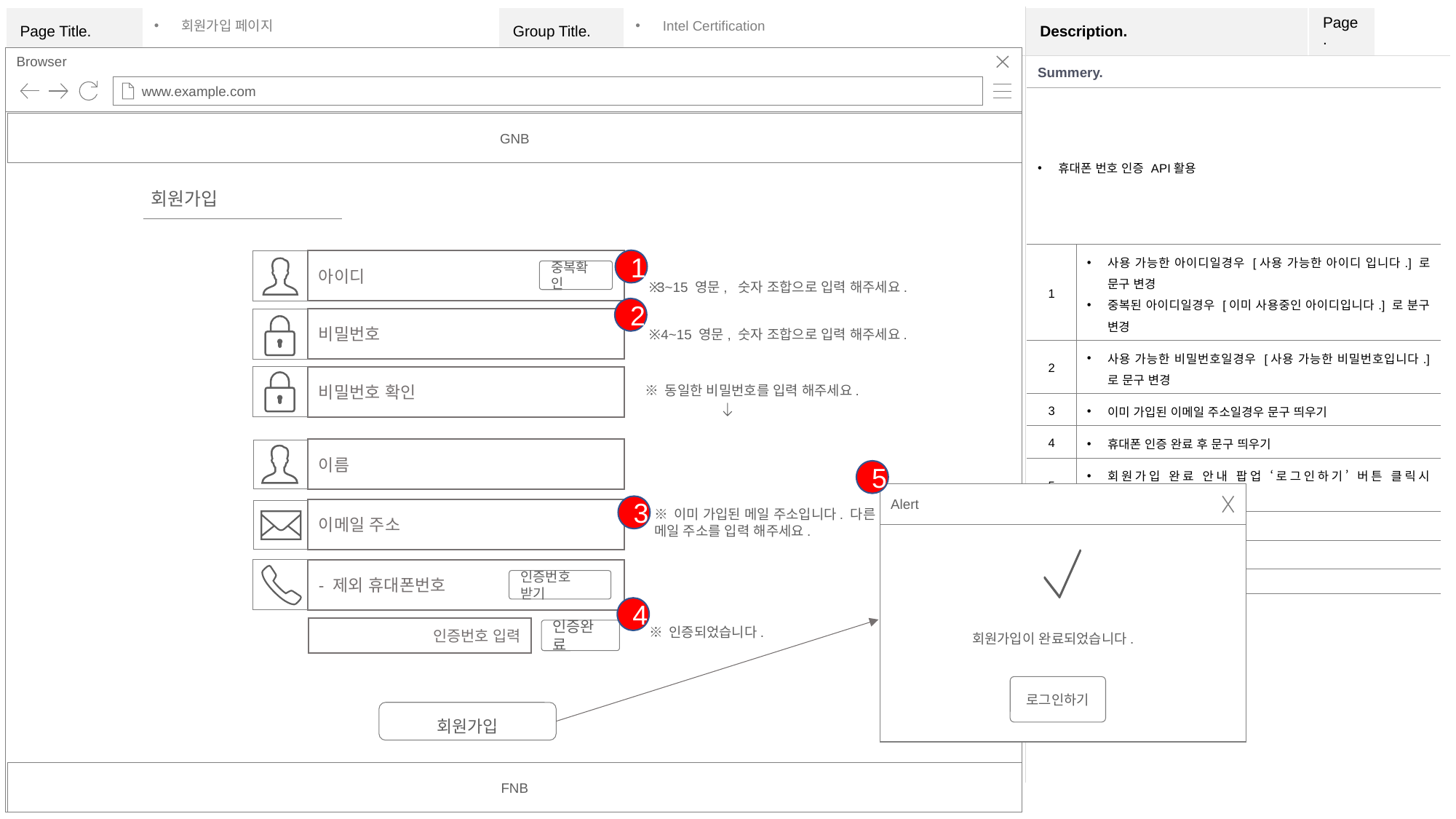

회원가입 페이지
Intel Certification
| Summery. |  |
| --- | --- |
| 휴대폰 번호 인증 API활용 |  |
| 1 | 사용 가능한 아이디일경우 [사용 가능한 아이디 입니다.] 로 문구 변경 중복된 아이디일경우 [이미 사용중인 아이디입니다.] 로 분구 변경 |
| 2 | 사용 가능한 비밀번호일경우 [사용 가능한 비밀번호입니다.] 로 문구 변경 |
| 3 | 이미 가입된 이메일 주소일경우 문구 띄우기 |
| 4 | 휴대폰 인증 완료 후 문구 띄우기 |
| 5 | 회원가입 완료 안내 팝업 ‘로그인하기’ 버튼 클릭시 로그인화면으로 돌아감 |
| 6 |  |
| 7 |  |
|  |  |
GNB
회원가입
1

아이디

중복확인
※3~15 영문,  숫자 조합으로 입력 해주세요.
2

비밀번호

※ 4~15 영문, 숫자 조합으로 입력 해주세요.

비밀번호 확인

※ 동일한 비밀번호를 입력 해주세요.

이름

5
Alert

회원가입이 완료되었습니다.
로그인하기

3
이메일 주소
※ 이미 가입된 메일 주소입니다. 다른 메일 주소를 입력 해주세요.

- 제외 휴대폰번호

인증번호 받기
4
※ 인증되었습니다.
인증번호 입력
인증완료
회원가입
FNB